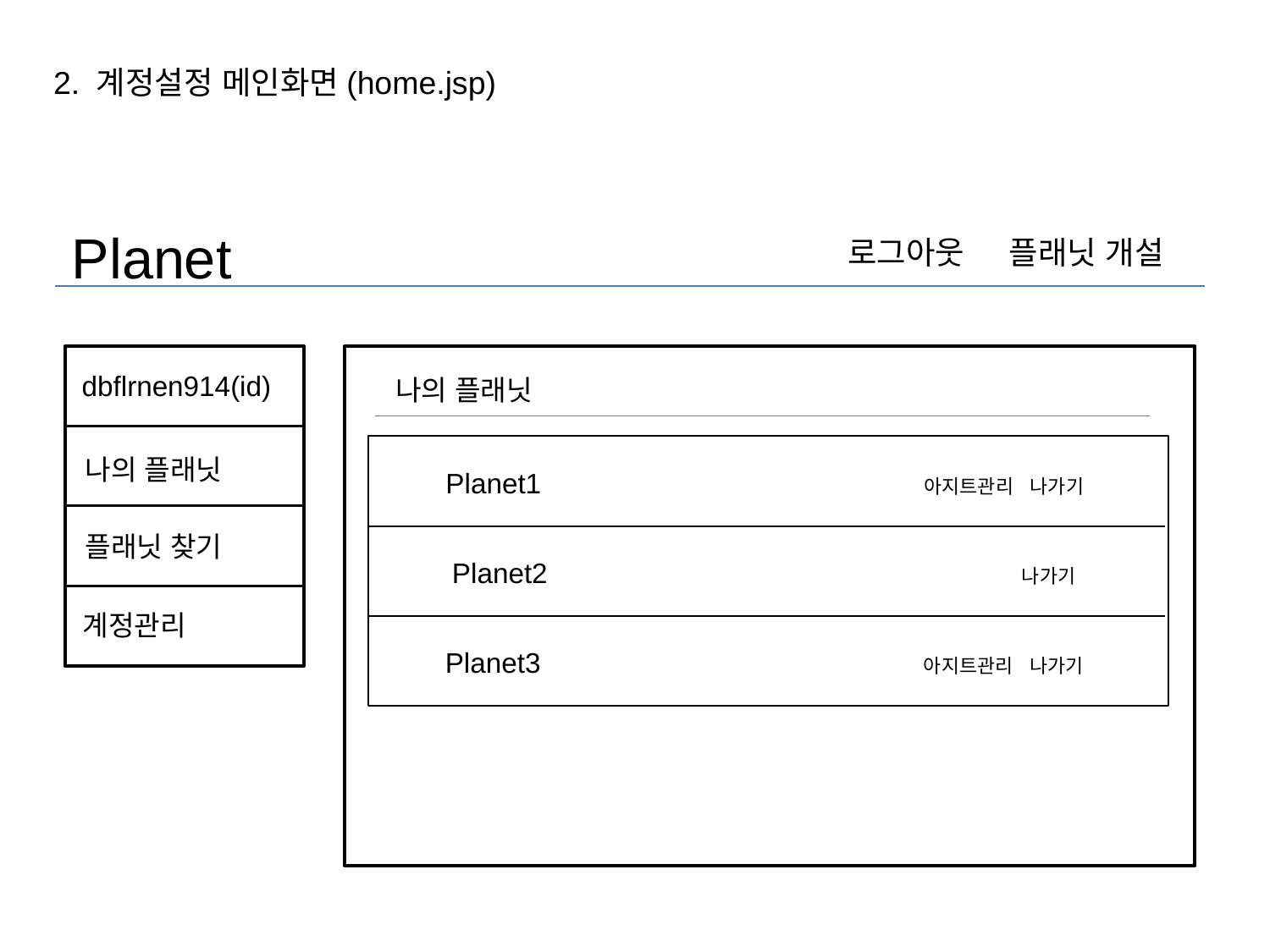

2. 계정설정 메인화면(home.jsp)
Planet
로그아웃     플래닛 개설

dbflrnen914(id)
나의 플래닛

나의 플래닛
Planet1                                                아지트관리   나가기
플래닛 찾기
Planet2                                                                 나가기
계정관리
Planet3                                                아지트관리   나가기